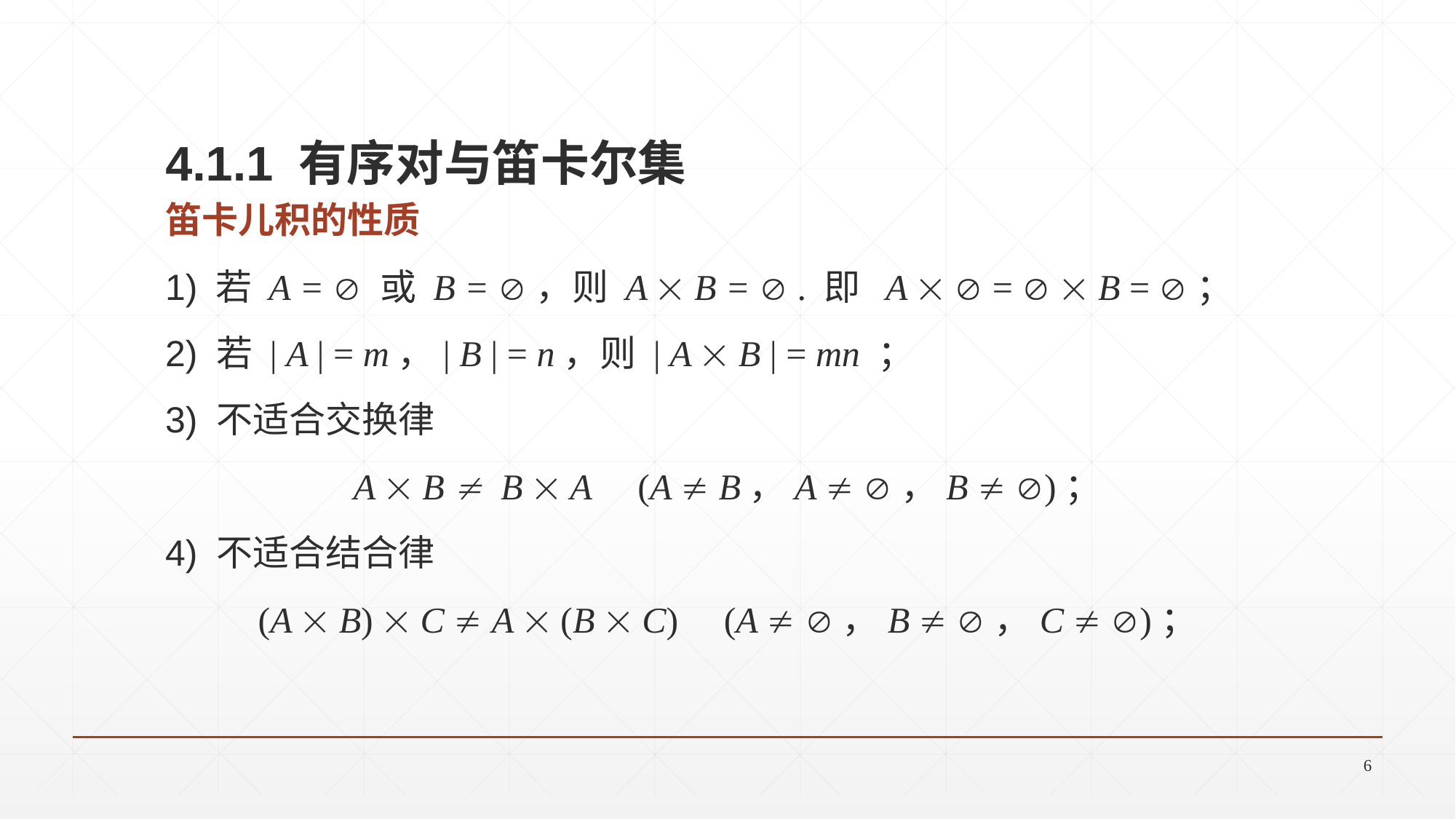

4.1.1 有序对与笛卡尔集
笛卡儿积的性质
1) 若 A = ∅ 或 B = ∅，则 A × B = ∅ . 即  A × ∅ = ∅ × B = ∅；
2) 若 | A | = m，| B | = n，则 | A × B | = mn ；
3) 不适合交换律
A × B ≠  B × A     (A ≠ B，A ≠ ∅，B ≠ ∅)；
4) 不适合结合律
(A × B) × C ≠ A × (B × C)     (A ≠ ∅，B ≠ ∅，C ≠ ∅)；
6